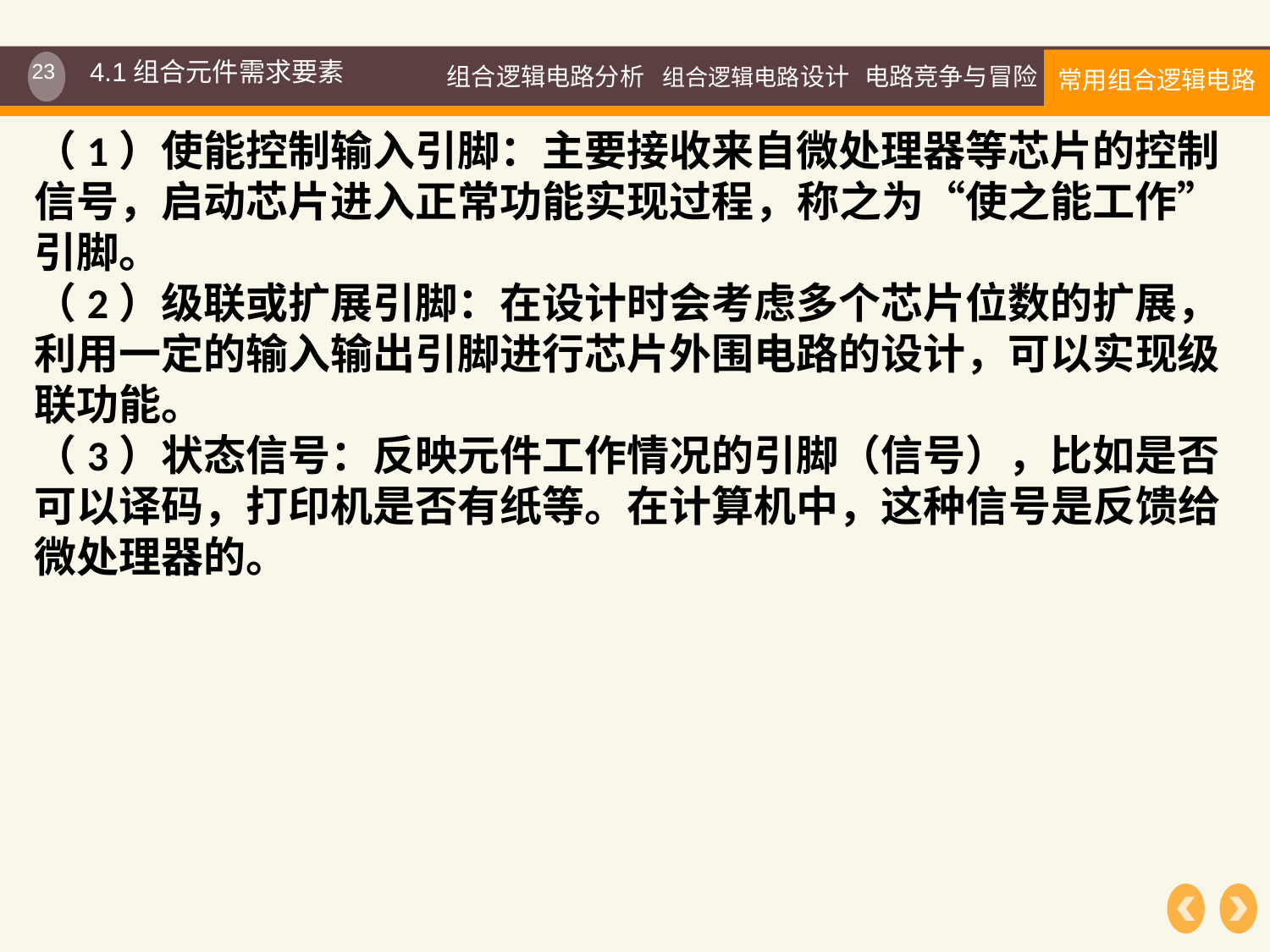

4.1组合元件需求要素
（1）使能控制输入引脚：主要接收来自微处理器等芯片的控制信号，启动芯片进入正常功能实现过程，称之为“使之能工作”引脚。
（2）级联或扩展引脚：在设计时会考虑多个芯片位数的扩展，利用一定的输入输出引脚进行芯片外围电路的设计，可以实现级联功能。
（3）状态信号：反映元件工作情况的引脚（信号），比如是否可以译码，打印机是否有纸等。在计算机中，这种信号是反馈给微处理器的。